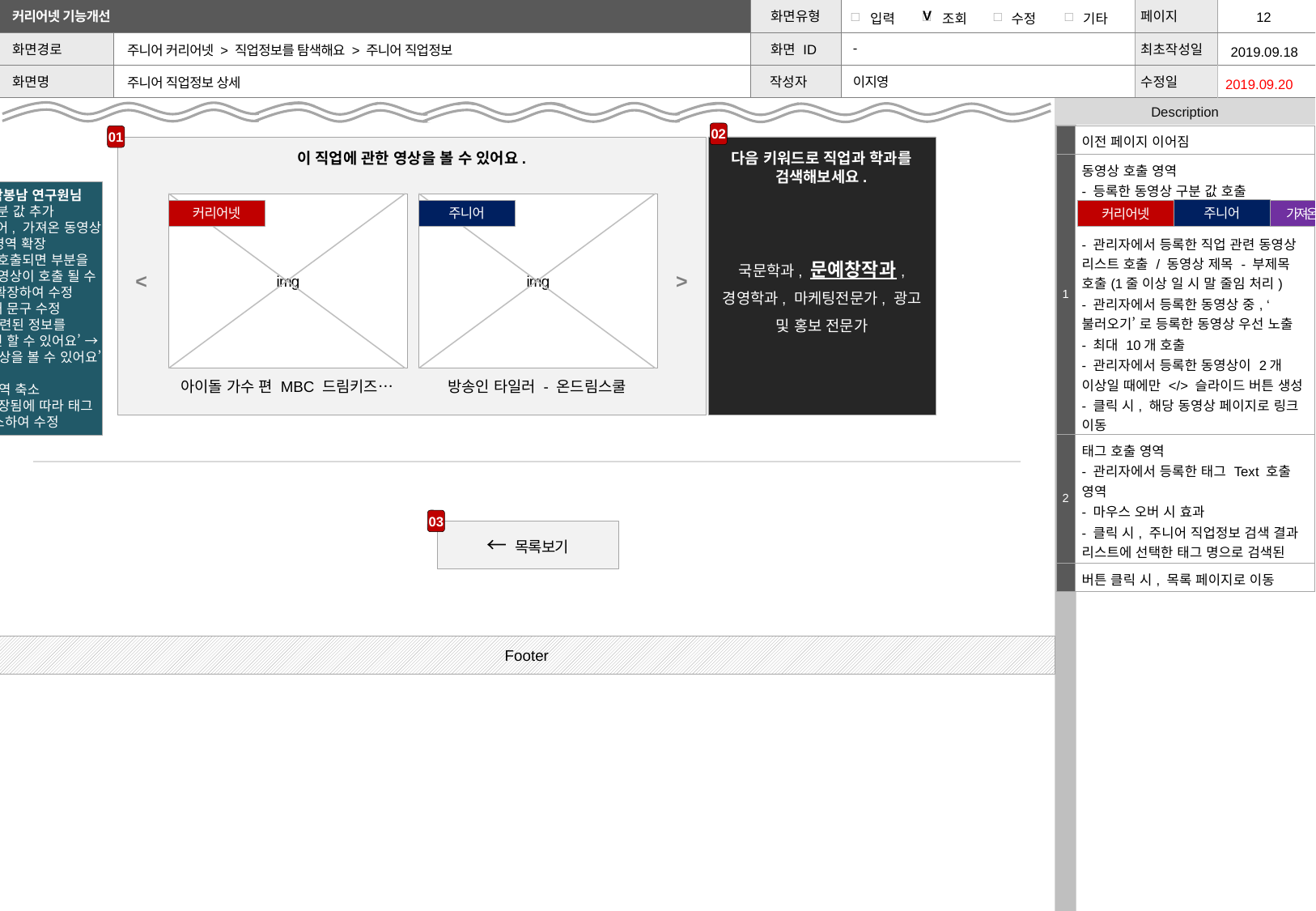

|  |  | V |  |  |  |  |  |
| --- | --- | --- | --- | --- | --- | --- | --- |
2019.09.18
주니어 커리어넷 > 직업정보를 탐색해요 > 주니어 직업정보
-
이지영
주니어 직업정보 상세
2019.09.20

02
|  | 이전 페이지 이어짐 |
| --- | --- |
| 1 | 동영상 호출 영역 - 등록한 동영상 구분 값 호출 - 관리자에서 등록한 직업 관련 동영상 리스트 호출 / 동영상 제목 - 부제목 호출(1줄 이상 일 시 말 줄임 처리) - 관리자에서 등록한 동영상 중, ‘불러오기’ 로 등록한 동영상 우선 노출 - 최대 10개 호출 - 관리자에서 등록한 동영상이 2개 이상일 때에만 </> 슬라이드 버튼 생성 - 클릭 시, 해당 동영상 페이지로 링크 이동 - 관련 동영상 없을 시 화면 다음 페이지에 |
| 2 | 태그 호출 영역 - 관리자에서 등록한 태그 Text 호출 영역 - 마우스 오버 시 효과 - 클릭 시, 주니어 직업정보 검색 결과 리스트에 선택한 태그 명으로 검색된 게시물 호출 |
|  | 버튼 클릭 시, 목록 페이지로 이동 |
01

이 직업에 관한 영상을 볼 수 있어요.
다음 키워드로 직업과 학과를 검색해보세요.
(20191018) 박봉남 연구원님
동영상 구분 값 추가
: 커리어넷, 주니어, 가져온 동영상
동영상 영역 확장
: 1개 동영상만 호출되면 부분을 2~3개 정도의 동영상이 호출 될 수 있도록 영역 확장하여 수정
동영상 안내 문구 수정
: ‘직업과 관련된 정보를 동영상으로도 확인 할 수 있어요’ → ‘이 직업에 관한 영상을 볼 수 있어요’

태그 영역 축소
: 동영상 영역 확장됨에 따라 태그 영역은 축소하여 수정
img
img
주니어
주니어
커리어넷
커리어넷
가져온 동영상
국문학과, 문예창작과, 경영학과, 마케팅전문가, 광고 및 홍보 전문가
<                                                                                                          >
아이돌 가수 편 MBC 드림키즈…
방송인 타일러 - 온드림스쿨
03
← 목록보기
Footer